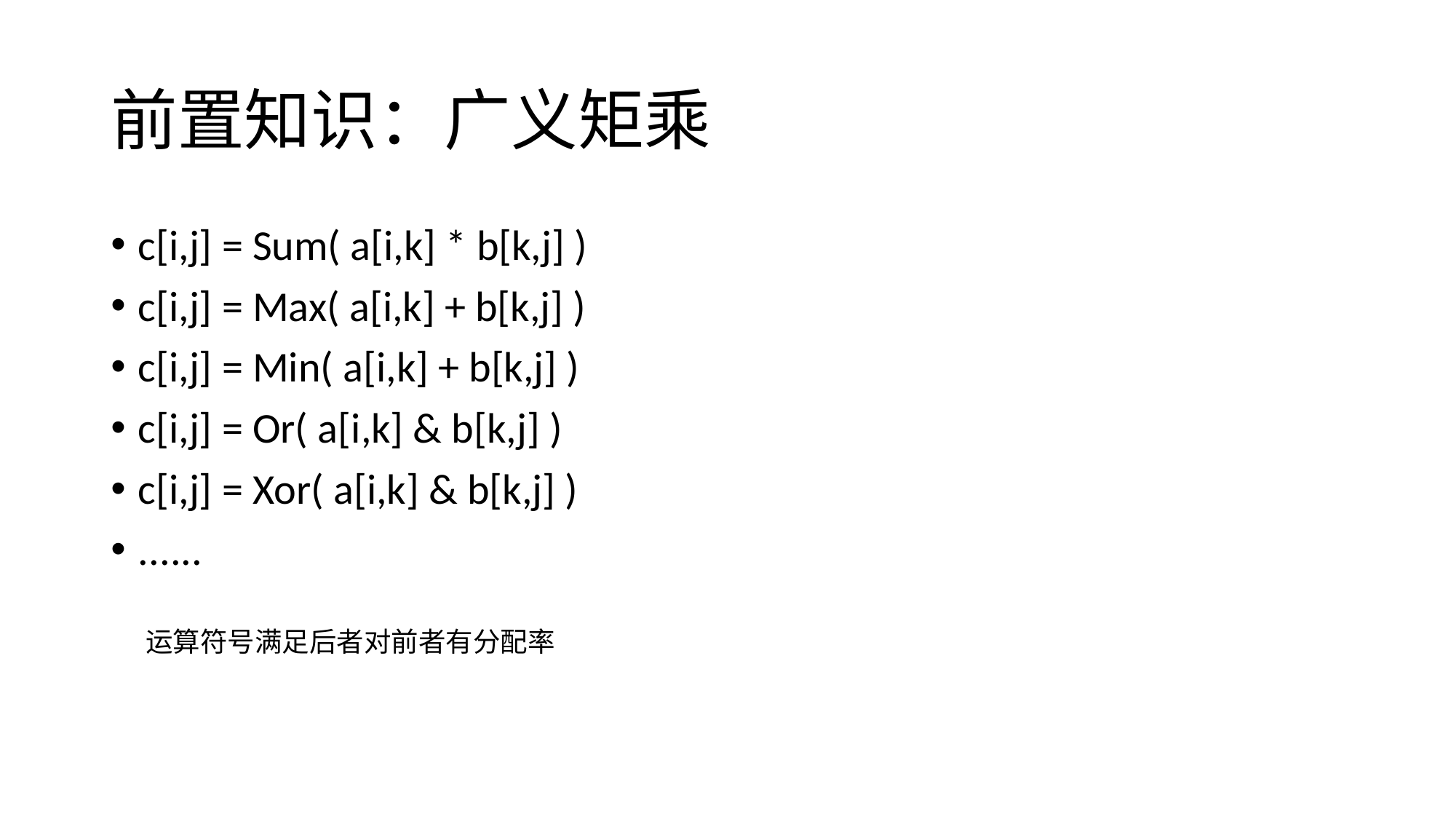

# 前置知识：广义矩乘
c[i,j] = Sum( a[i,k] * b[k,j] )
c[i,j] = Max( a[i,k] + b[k,j] )
c[i,j] = Min( a[i,k] + b[k,j] )
c[i,j] = Or( a[i,k] & b[k,j] )
c[i,j] = Xor( a[i,k] & b[k,j] )
......

运算符号满足后者对前者有分配率